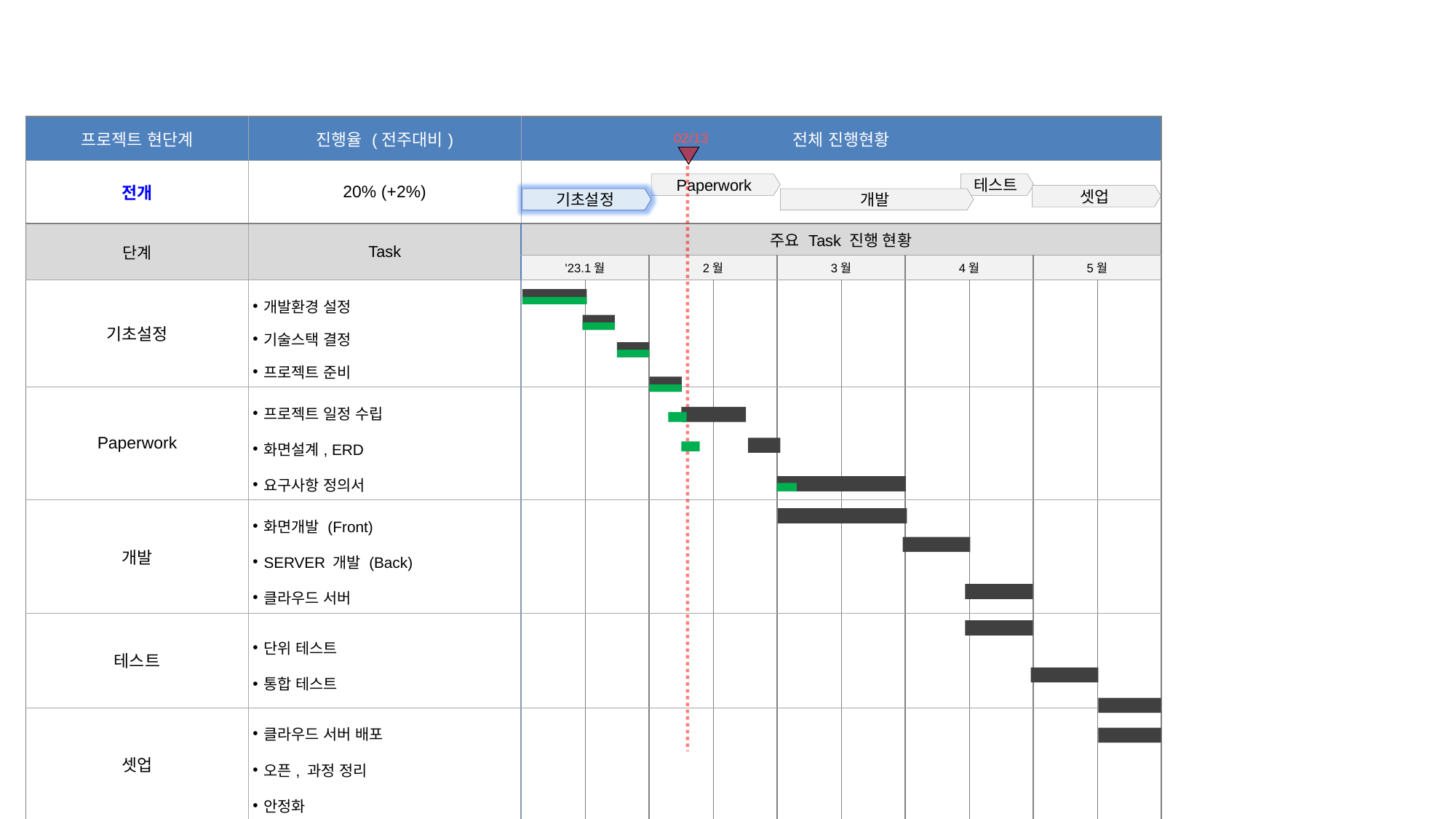

| 프로젝트 현단계 | 진행율 (전주대비) | 전체 진행현황 |  |  |  |  |  |  |  |  |  |
| --- | --- | --- | --- | --- | --- | --- | --- | --- | --- | --- | --- |
| 전개 | 20% (+2%) |  |  |  |  |  |  |  |  |  |  |
| 단계 | Task | 주요 Task 진행 현황 |  |  |  |  |  |  |  |  |  |
|  |  | '23.1월 |  | 2월 |  | 3월 |  | 4월 |  | 5월 |  |
| 기초설정 | 개발환경 설정 기술스택 결정 프로젝트 준비 |  |  |  |  |  |  |  |  |  |  |
| Paperwork | 프로젝트 일정 수립 화면설계, ERD 요구사항 정의서 |  |  |  |  |  |  |  |  |  |  |
| 개발 | 화면개발 (Front) SERVER 개발 (Back) 클라우드 서버 |  |  |  |  |  |  |  |  |  |  |
| 테스트 | 단위 테스트 통합 테스트 |  |  |  |  |  |  |  |  |  |  |
| 셋업 | 클라우드 서버 배포 오픈, 과정 정리 안정화 |  |  |  |  |  |  |  |  |  |  |
02/13

Paperwork
테스트
셋업
기초설정
개발